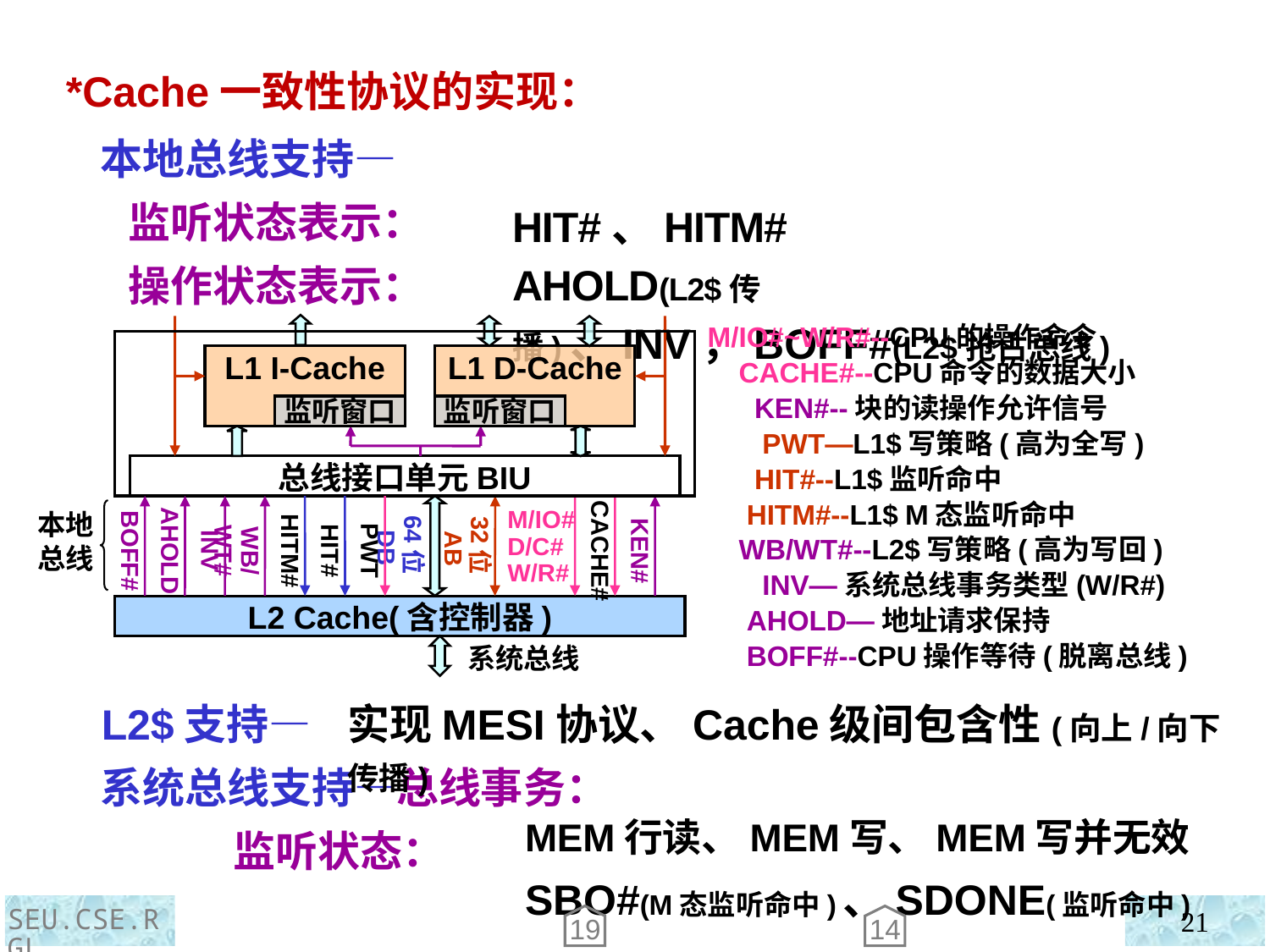

*Cache一致性协议的实现：
     本地总线支持—
        监听状态表示：
        操作状态表示：

     L2$支持—
     系统总线支持—总线事务：
                   监听状态：
HIT#、HITM#
AHOLD(L2$传播)、INV，BOFF#(L2$抢占总线)

M/IO#~W/R#--CPU的操作命令
    CACHE#--CPU命令的数据大小
      KEN#--块的读操作允许信号
       PWT—L1$写策略(高为全写)
      HIT#--L1$监听命中
     HITM#--L1$ M态监听命中
    WB/WT#--L2$写策略(高为写回)
       INV—系统总线事务类型(W/R#)
     AHOLD—地址请求保持
     BOFF#--CPU操作等待(脱离总线)

L1 I-Cache
L1 D-Cache

监听窗口
监听窗口

总线接口单元BIU

64位DB
32位AB
本地
总线
M/IO#
D/C#
W/R#
KEN#
CACHE#
L2 Cache(含控制器)

系统总线

BOFF#
AHOLD
INV
WB/WT#
HITM#
HIT#
PWT
实现MESI协议、Cache级间包含性(向上/向下传播)
               MEM行读、MEM写、MEM写并无效
               SBO#(M态监听命中)、SDONE(监听命中)
SEU.CSE.RGL
21
19
14